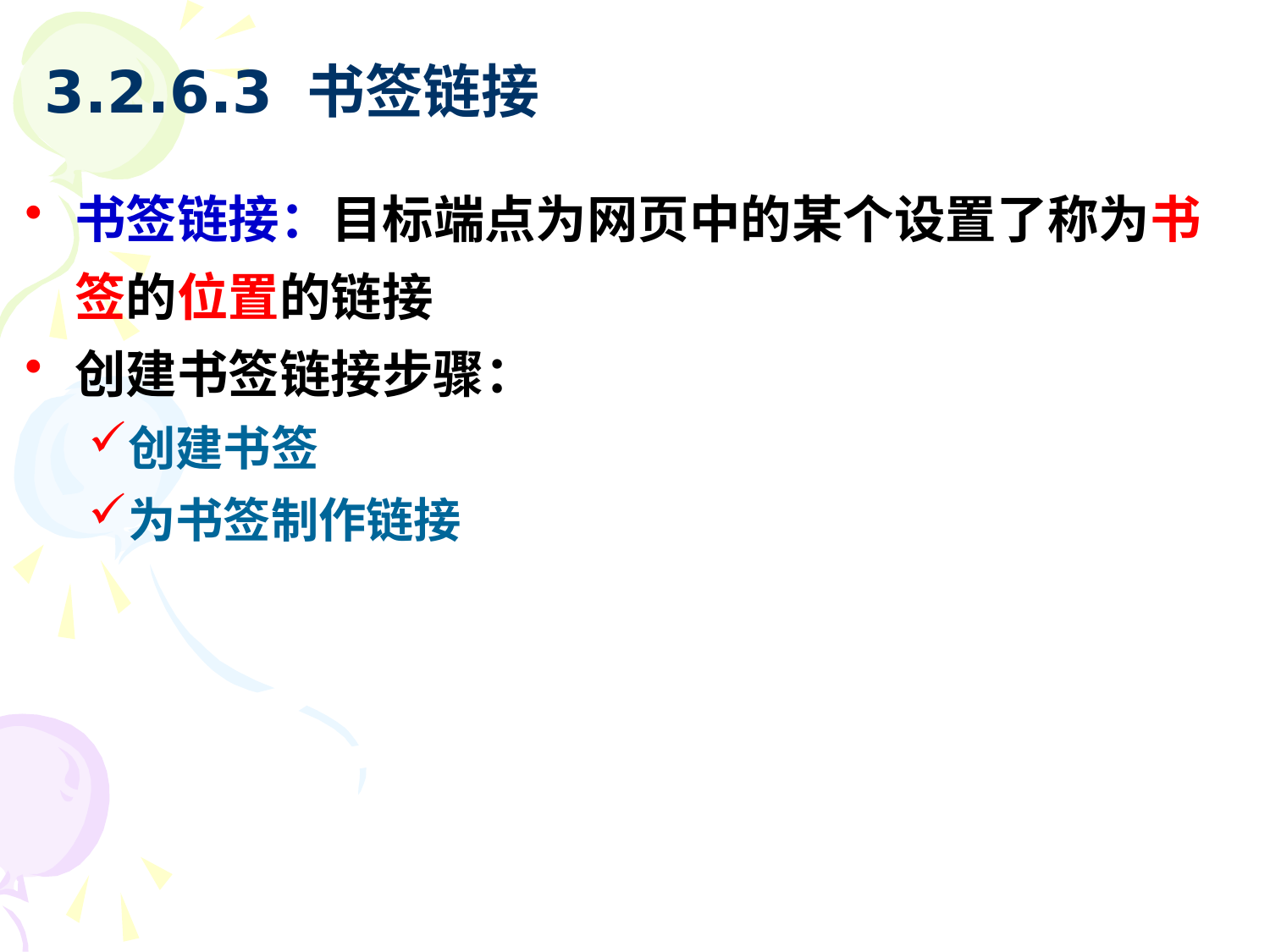

# 3.2.6.3 书签链接
书签链接：目标端点为网页中的某个设置了称为书签的位置的链接
创建书签链接步骤：
创建书签
为书签制作链接